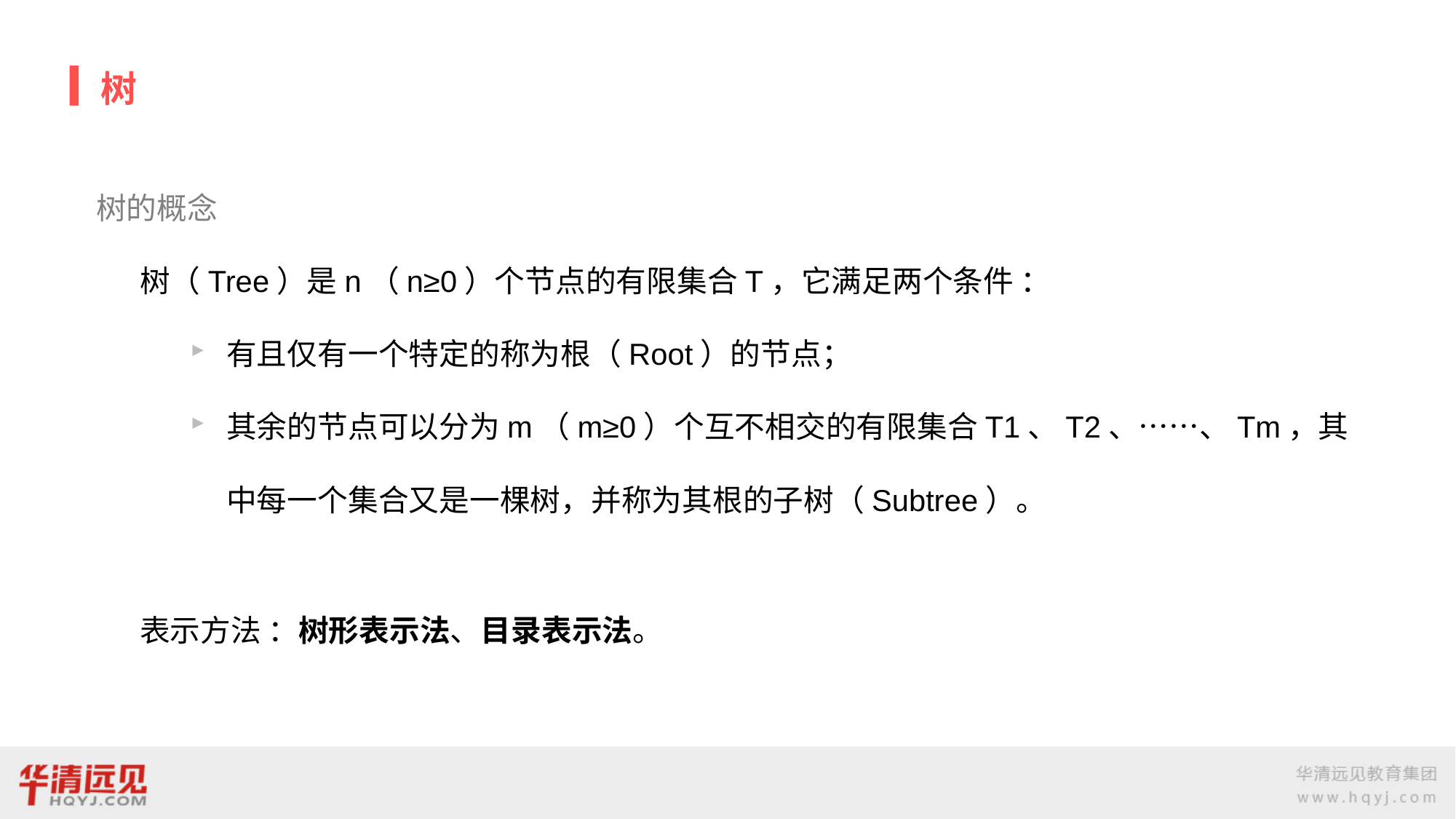

# 树
树的概念
树（Tree）是n（n≥0）个节点的有限集合T，它满足两个条件 ：
有且仅有一个特定的称为根（Root）的节点；
其余的节点可以分为m（m≥0）个互不相交的有限集合T1、T2、……、Tm，其中每一个集合又是一棵树，并称为其根的子树（Subtree）。

表示方法 ：树形表示法、目录表示法。